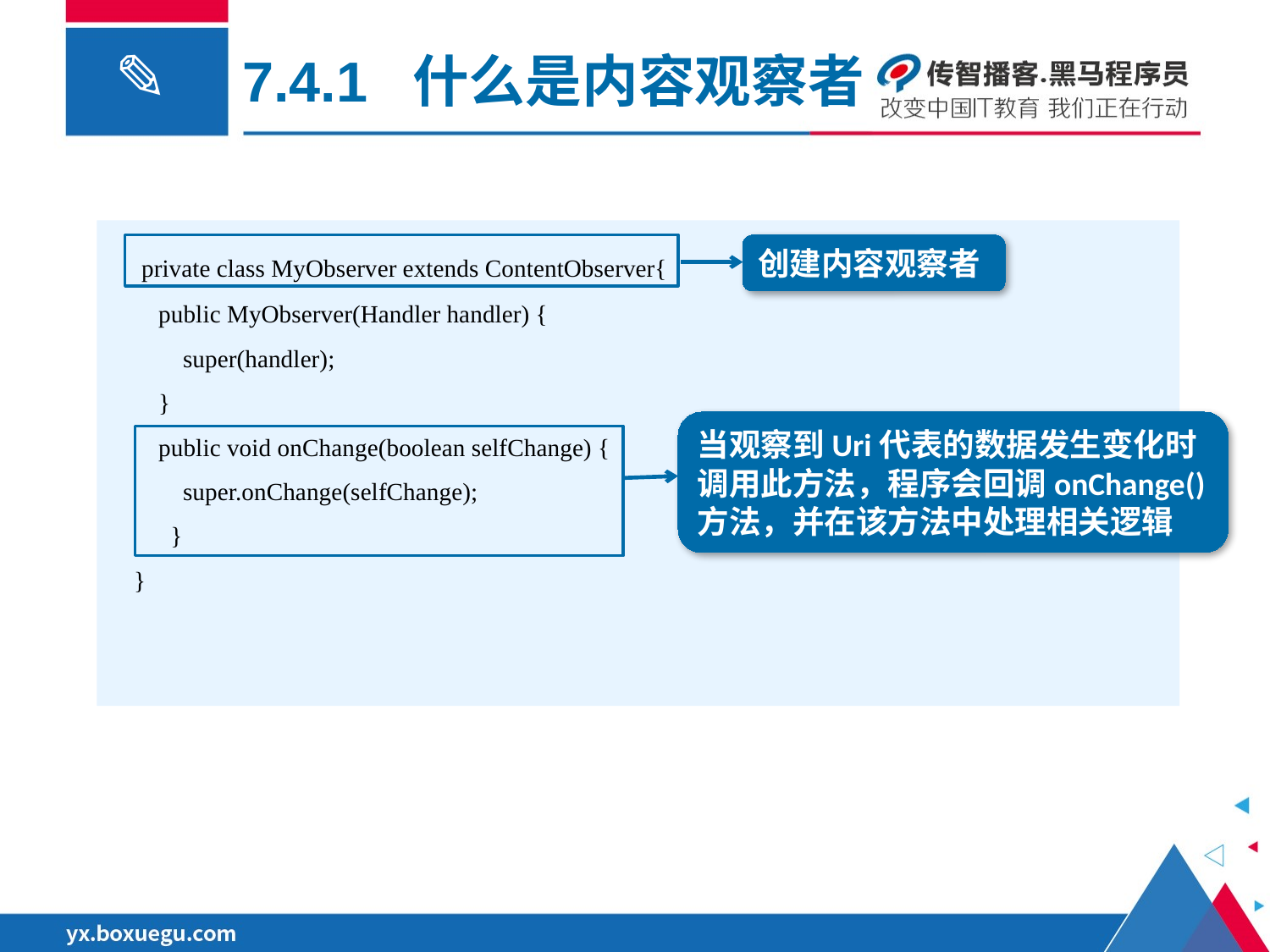

7.4.1  什么是内容观察者
    private class MyObserver extends ContentObserver{
        public MyObserver(Handler handler) {
            super(handler);
        }
        public void onChange(boolean selfChange) {
            super.onChange(selfChange);
          }
    }

创建内容观察者
当观察到Uri代表的数据发生变化时调用此方法，程序会回调onChange()方法，并在该方法中处理相关逻辑